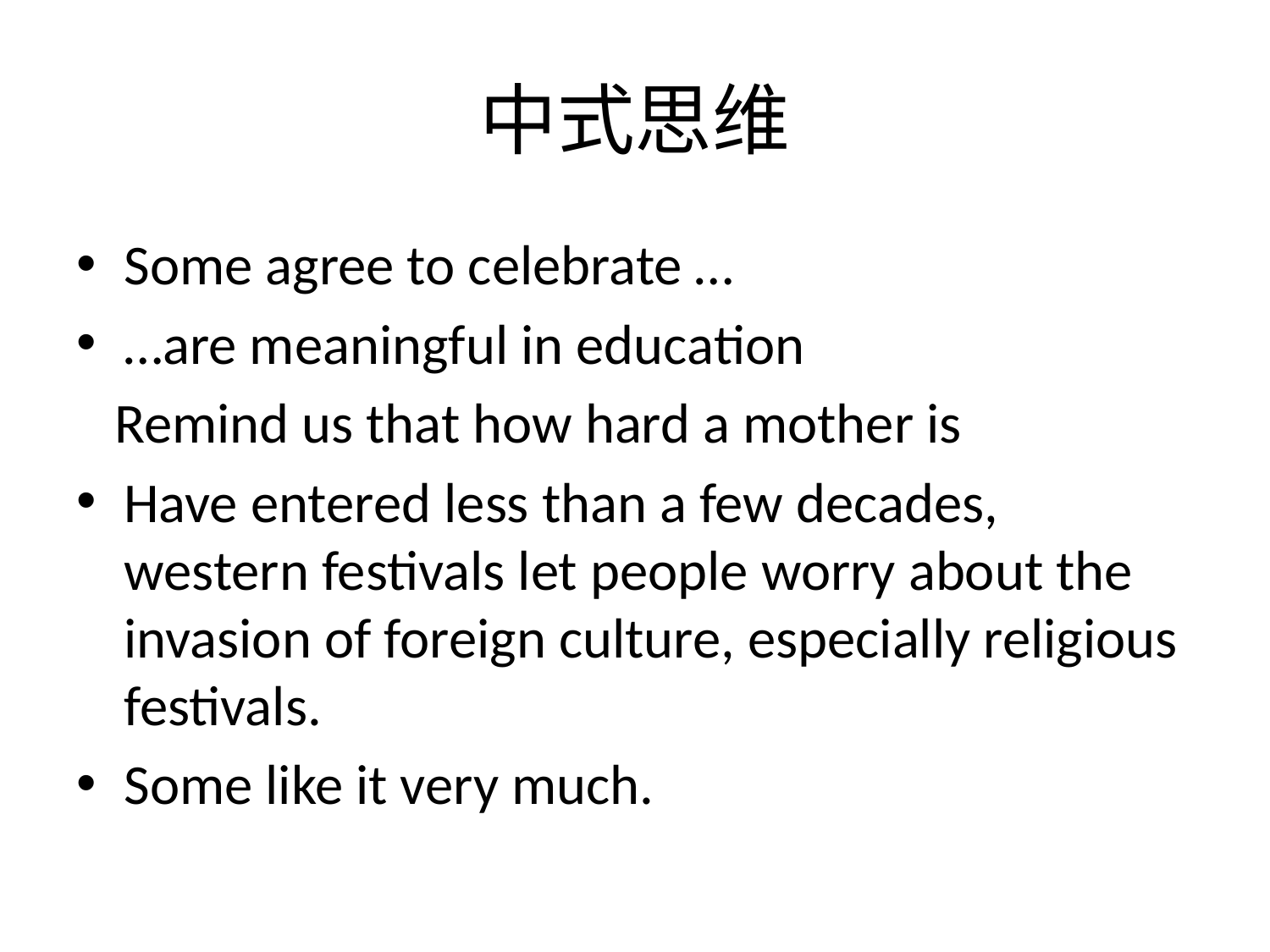

# 中式思维
Some agree to celebrate …
…are meaningful in education
   Remind us that how hard a mother is
Have entered less than a few decades, western festivals let people worry about the invasion of foreign culture, especially religious festivals.
Some like it very much.